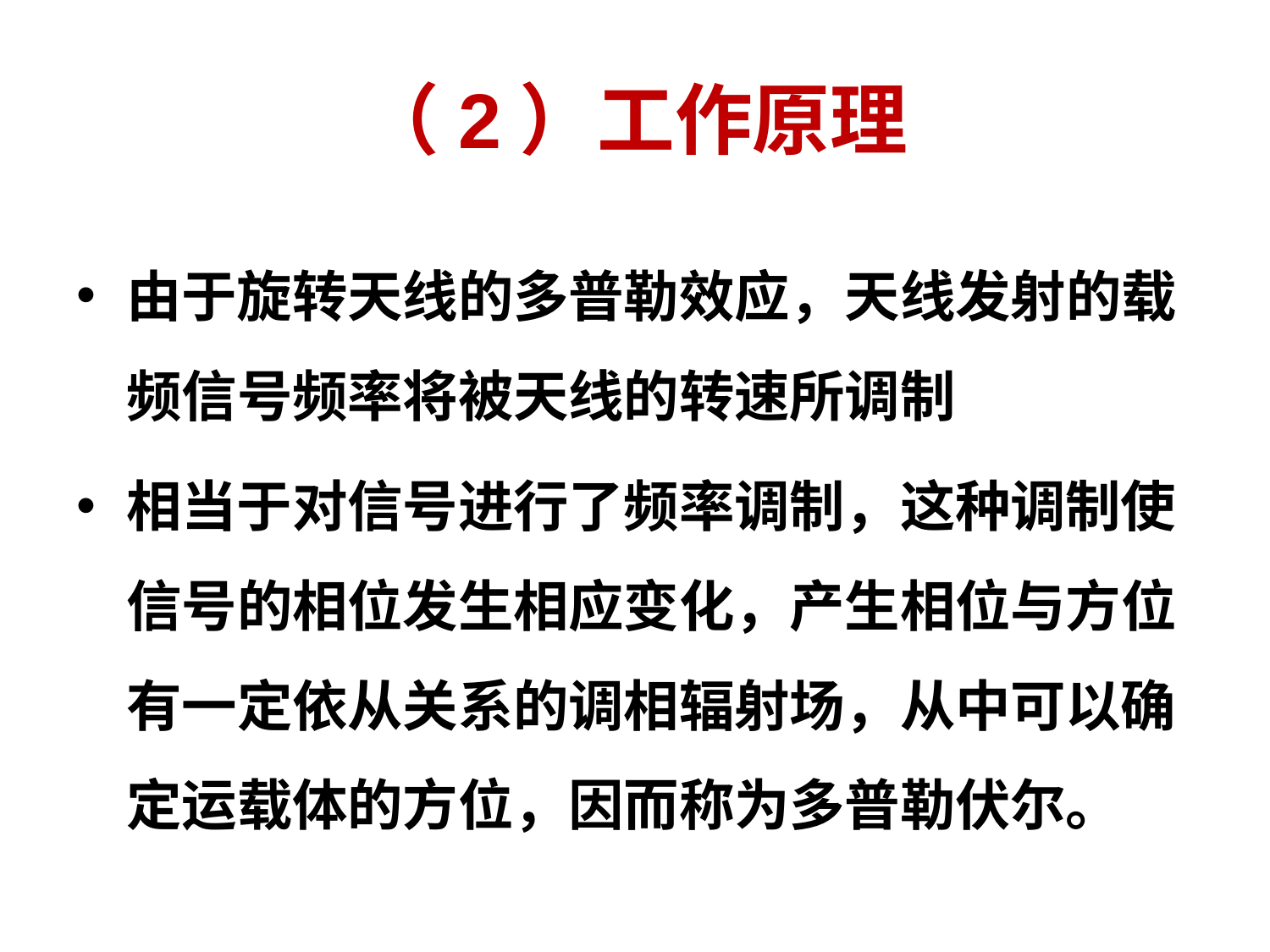

# （2）工作原理
由于旋转天线的多普勒效应，天线发射的载频信号频率将被天线的转速所调制
相当于对信号进行了频率调制，这种调制使信号的相位发生相应变化，产生相位与方位有一定依从关系的调相辐射场，从中可以确定运载体的方位，因而称为多普勒伏尔。